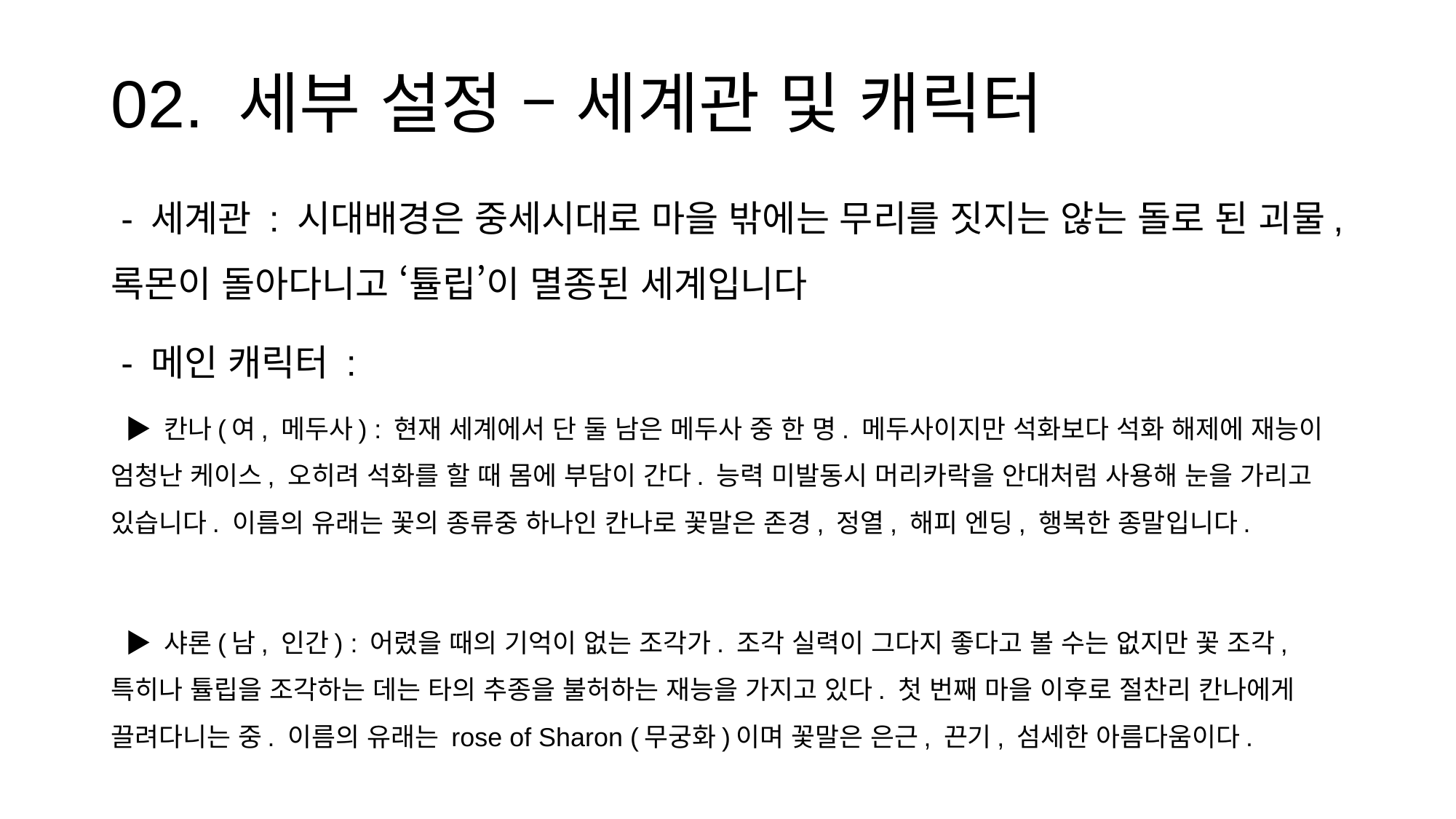

# 02. 세부 설정 – 세계관 및 캐릭터
 - 세계관 : 시대배경은 중세시대로 마을 밖에는 무리를 짓지는 않는 돌로 된 괴물, 록몬이 돌아다니고 ‘튤립’이 멸종된 세계입니다
 - 메인 캐릭터 :
  ▶ 칸나(여, 메두사) : 현재 세계에서 단 둘 남은 메두사 중 한 명. 메두사이지만 석화보다 석화 해제에 재능이 엄청난 케이스, 오히려 석화를 할 때 몸에 부담이 간다. 능력 미발동시 머리카락을 안대처럼 사용해 눈을 가리고 있습니다. 이름의 유래는 꽃의 종류중 하나인 칸나로 꽃말은 존경, 정열, 해피 엔딩, 행복한 종말입니다.

  ▶ 샤론(남, 인간) : 어렸을 때의 기억이 없는 조각가. 조각 실력이 그다지 좋다고 볼 수는 없지만 꽃 조각, 특히나 튤립을 조각하는 데는 타의 추종을 불허하는 재능을 가지고 있다. 첫 번째 마을 이후로 절찬리 칸나에게 끌려다니는 중. 이름의 유래는 rose of Sharon (무궁화)이며 꽃말은 은근, 끈기, 섬세한 아름다움이다.